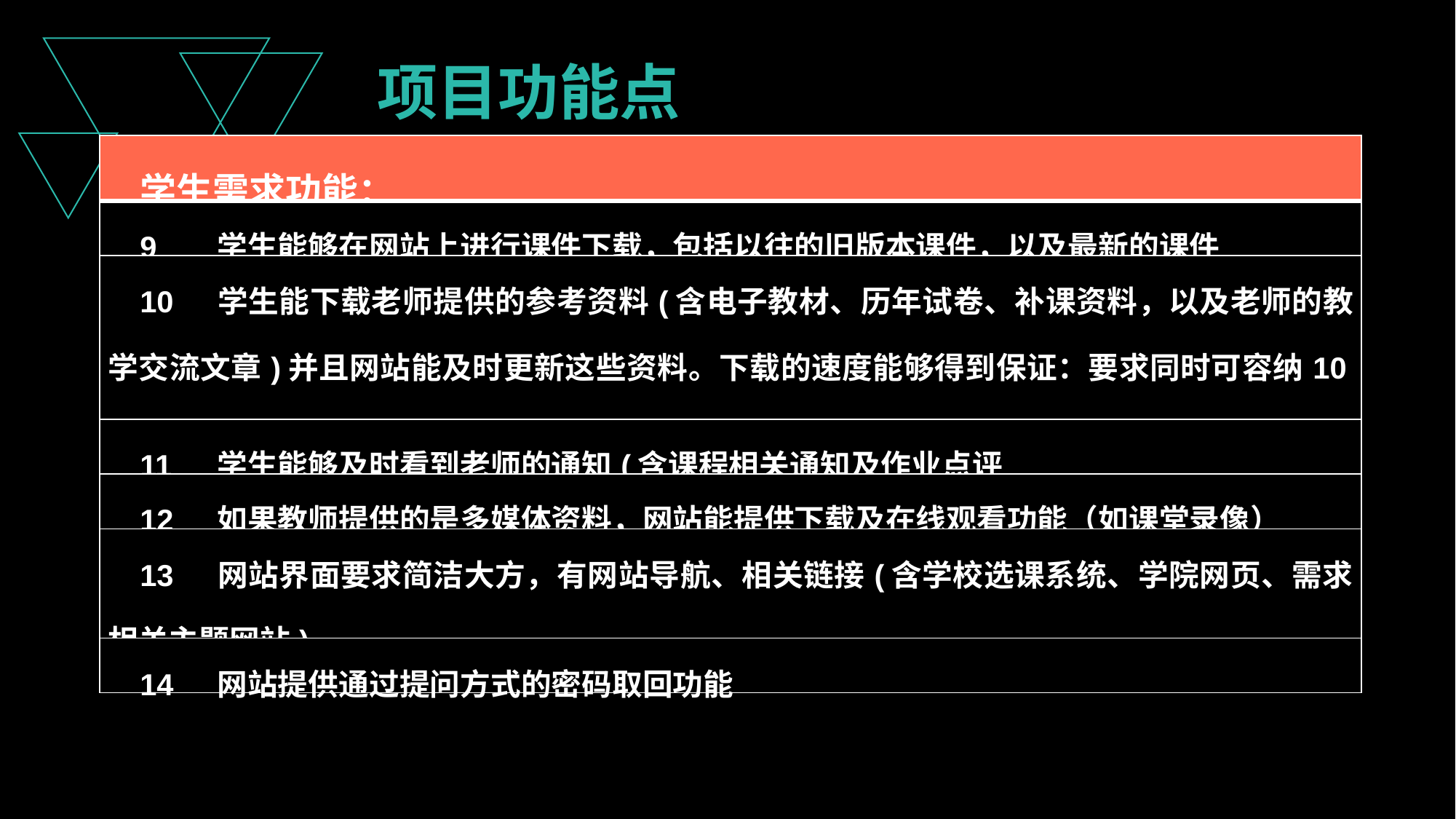

项目功能点

| 学生需求功能： |
| --- |
| 9 学生能够在网站上进行课件下载，包括以往的旧版本课件，以及最新的课件 |
| 10 学生能下载老师提供的参考资料(含电子教材、历年试卷、补课资料，以及老师的教学交流文章)并且网站能及时更新这些资料。下载的速度能够得到保证：要求同时可容纳10人下载，并且人均速度能达到50kb/s。 |
| 11 学生能够及时看到老师的通知(含课程相关通知及作业点评 |
| 12 如果教师提供的是多媒体资料，网站能提供下载及在线观看功能（如课堂录像） |
| 13 网站界面要求简洁大方，有网站导航、相关链接(含学校选课系统、学院网页、需求相关主题网站) |
| 14 网站提供通过提问方式的密码取回功能 |